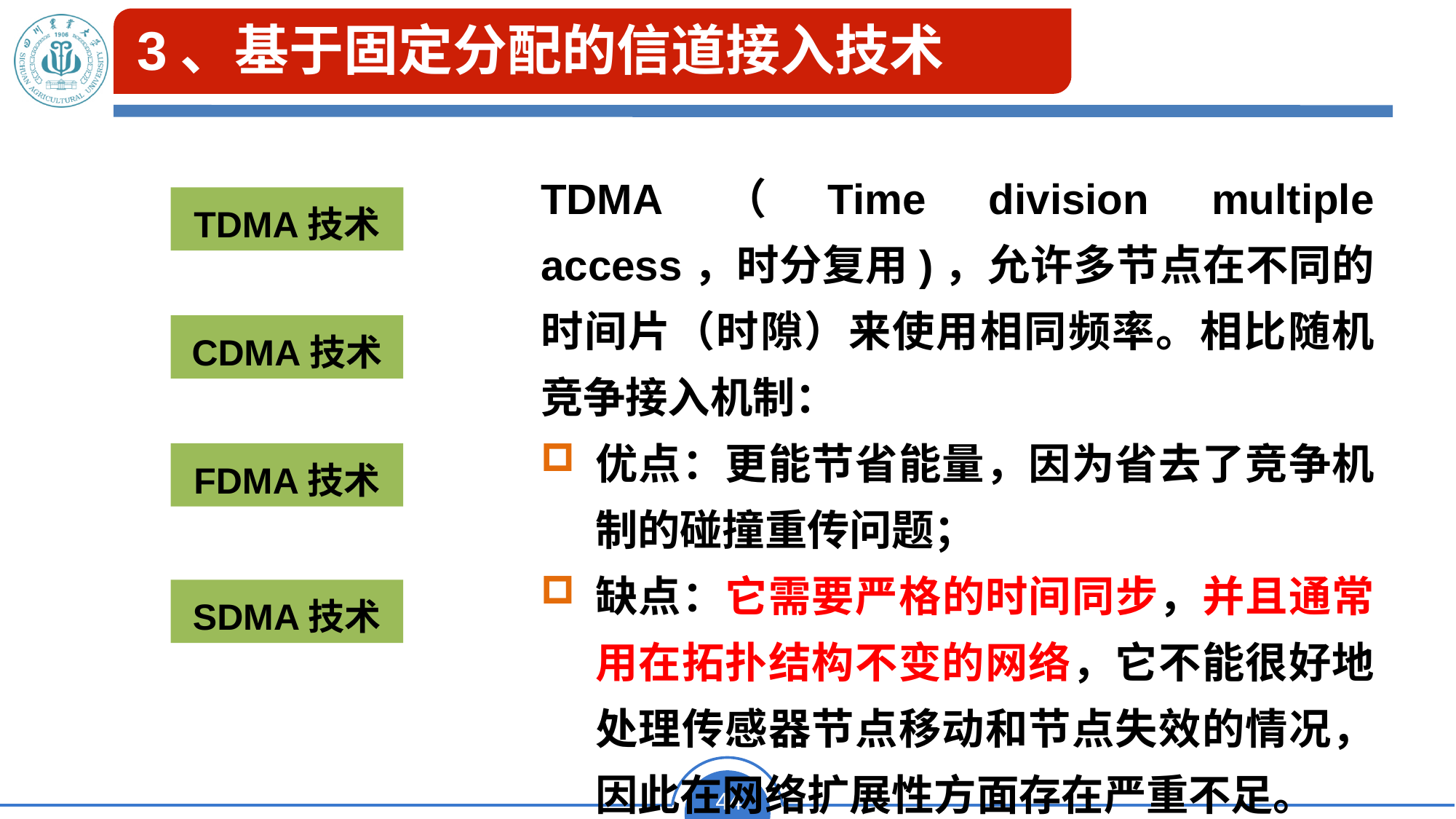

# 3、基于固定分配的信道接入技术
TDMA（Time division multiple access，时分复用)，允许多节点在不同的时间片（时隙）来使用相同频率。相比随机竞争接入机制：
优点：更能节省能量，因为省去了竞争机制的碰撞重传问题；
缺点：它需要严格的时间同步，并且通常用在拓扑结构不变的网络，它不能很好地处理传感器节点移动和节点失效的情况，因此在网络扩展性方面存在严重不足。
TDMA技术
CDMA技术
FDMA技术
SDMA技术